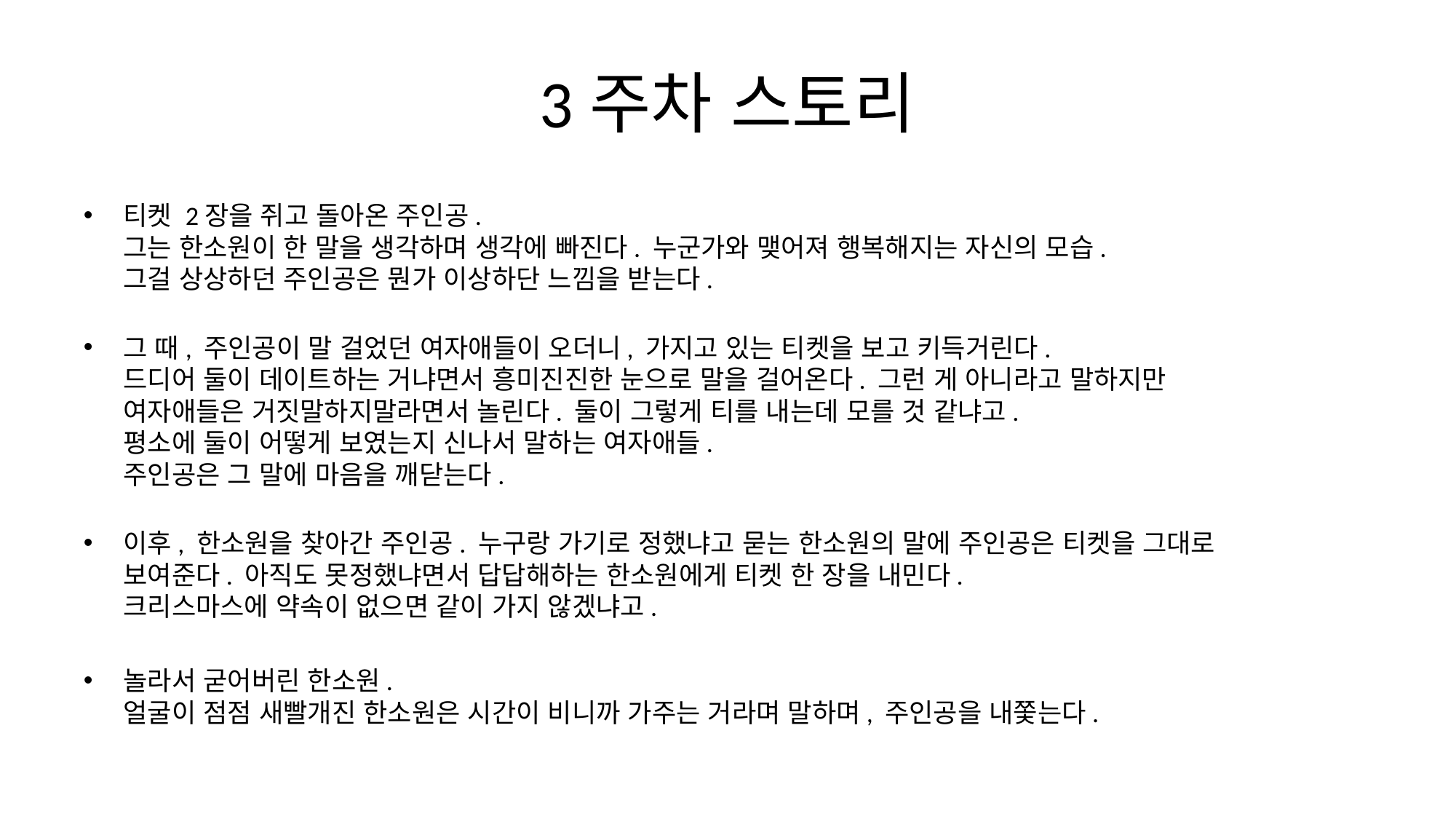

# 3주차 스토리
티켓 2장을 쥐고 돌아온 주인공.
그는 한소원이 한 말을 생각하며 생각에 빠진다. 누군가와 맺어져 행복해지는 자신의 모습.
그걸 상상하던 주인공은 뭔가 이상하단 느낌을 받는다.
그 때, 주인공이 말 걸었던 여자애들이 오더니, 가지고 있는 티켓을 보고 키득거린다.
드디어 둘이 데이트하는 거냐면서 흥미진진한 눈으로 말을 걸어온다. 그런 게 아니라고 말하지만
여자애들은 거짓말하지말라면서 놀린다. 둘이 그렇게 티를 내는데 모를 것 같냐고.
평소에 둘이 어떻게 보였는지 신나서 말하는 여자애들.
주인공은 그 말에 마음을 깨닫는다.
이후, 한소원을 찾아간 주인공. 누구랑 가기로 정했냐고 묻는 한소원의 말에 주인공은 티켓을 그대로
보여준다. 아직도 못정했냐면서 답답해하는 한소원에게 티켓 한 장을 내민다.
크리스마스에 약속이 없으면 같이 가지 않겠냐고.

놀라서 굳어버린 한소원.
얼굴이 점점 새빨개진 한소원은 시간이 비니까 가주는 거라며 말하며, 주인공을 내쫓는다.